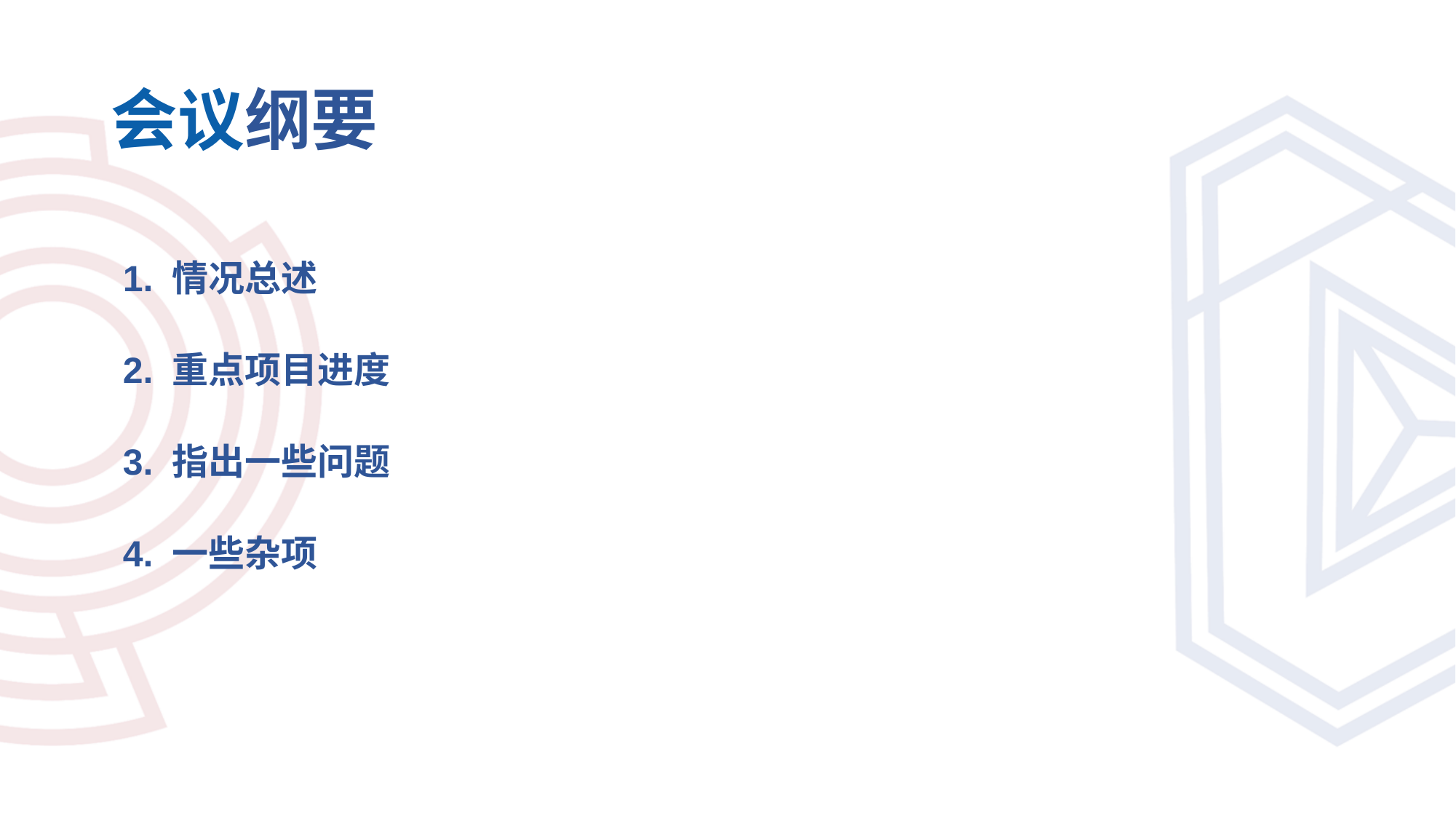

# 会议纲要
1. 情况总述
2. 重点项目进度
3. 指出一些问题
4. 一些杂项